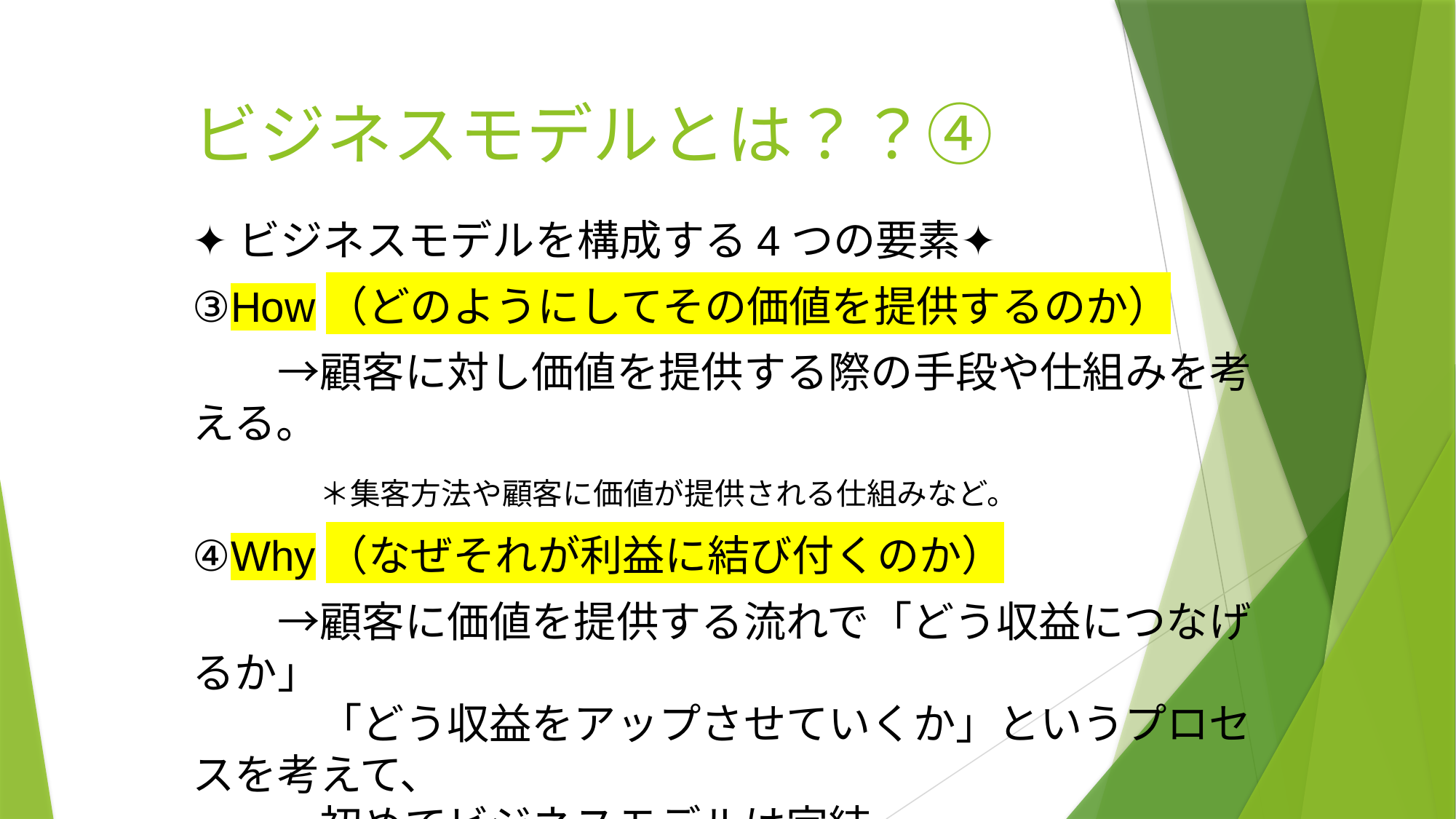

# ビジネスモデルとは？？④
✦ビジネスモデルを構成する4つの要素✦
③How（どのようにしてその価値を提供するのか）
　　→顧客に対し価値を提供する際の手段や仕組みを考える。
　　　＊集客方法や顧客に価値が提供される仕組みなど。
④Why（なぜそれが利益に結び付くのか）
　　→顧客に価値を提供する流れで「どう収益につなげるか」
　　　「どう収益をアップさせていくか」というプロセスを考えて、
　　　初めてビジネスモデルは完結。